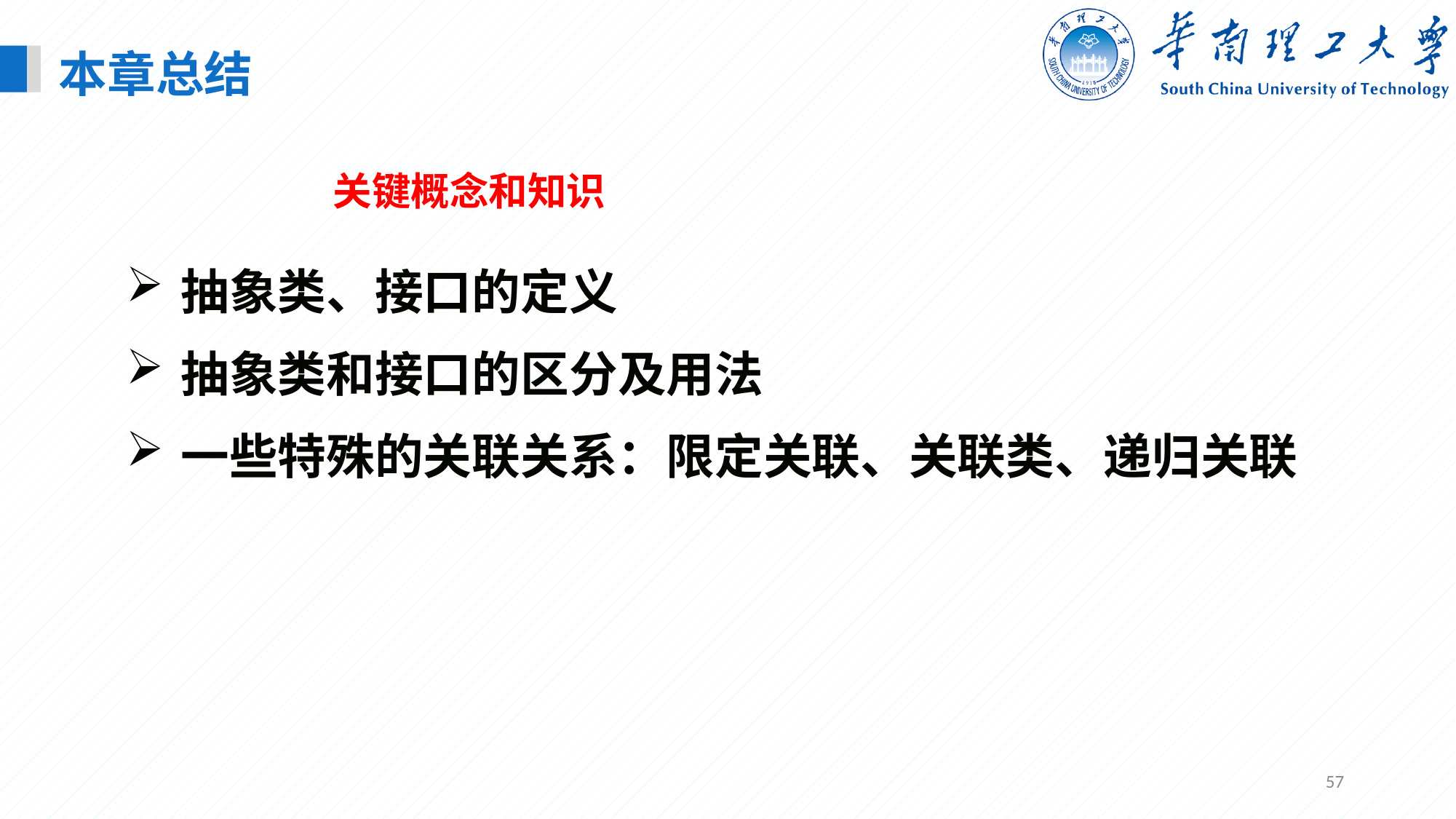

本章总结
关键概念和知识
抽象类、接口的定义
抽象类和接口的区分及用法
一些特殊的关联关系：限定关联、关联类、递归关联
57